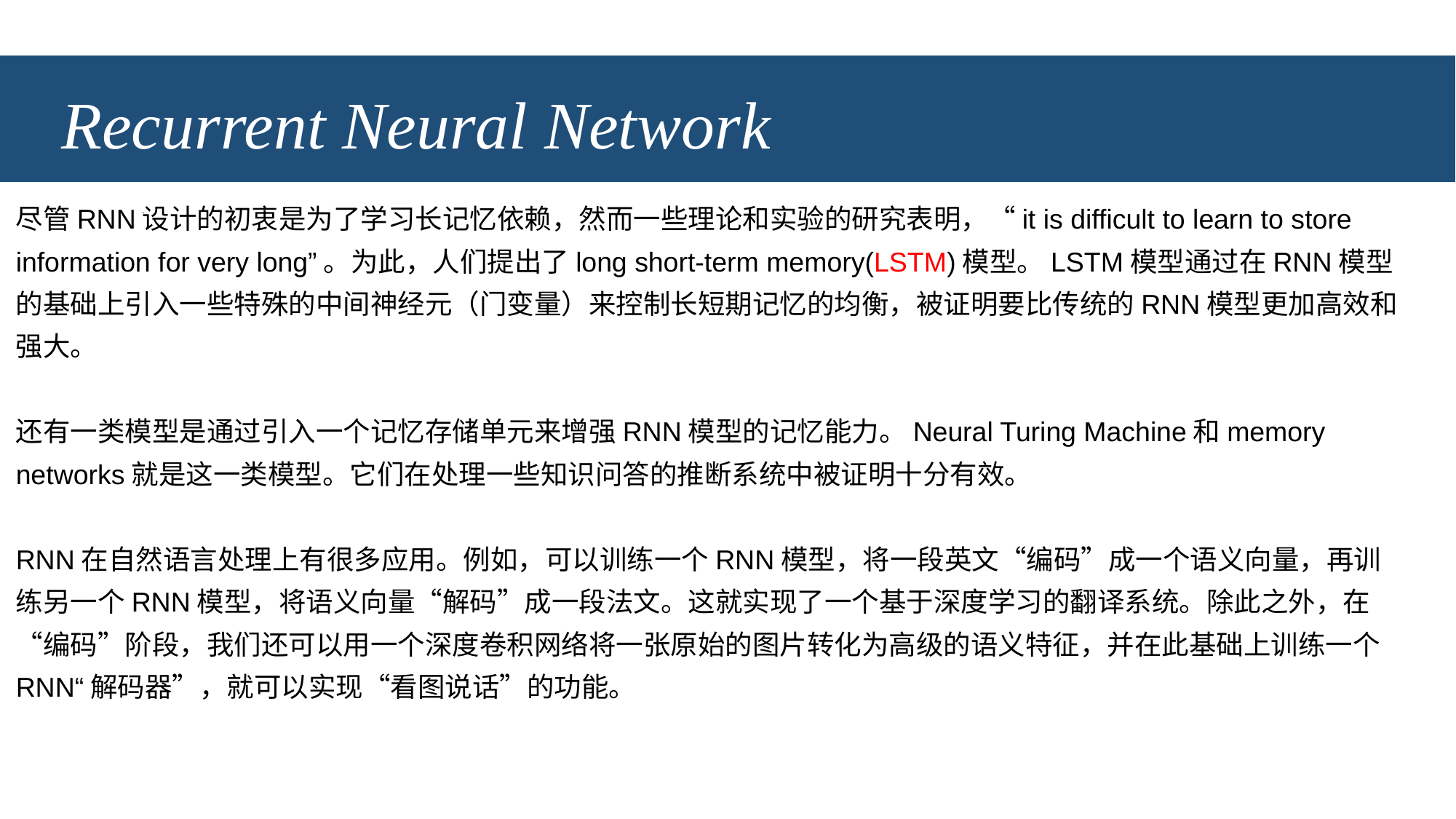

# Recurrent Neural Network

尽管RNN设计的初衷是为了学习长记忆依赖，然而一些理论和实验的研究表明，“it is difficult to learn to store information for very long”。为此，人们提出了long short-term memory(LSTM)模型。LSTM模型通过在RNN模型的基础上引入一些特殊的中间神经元（门变量）来控制长短期记忆的均衡，被证明要比传统的RNN模型更加高效和强大。

还有一类模型是通过引入一个记忆存储单元来增强RNN模型的记忆能力。Neural Turing Machine和memory networks就是这一类模型。它们在处理一些知识问答的推断系统中被证明十分有效。

RNN在自然语言处理上有很多应用。例如，可以训练一个RNN模型，将一段英文“编码”成一个语义向量，再训练另一个RNN模型，将语义向量“解码”成一段法文。这就实现了一个基于深度学习的翻译系统。除此之外，在“编码”阶段，我们还可以用一个深度卷积网络将一张原始的图片转化为高级的语义特征，并在此基础上训练一个RNN“解码器”，就可以实现“看图说话”的功能。
：
是：